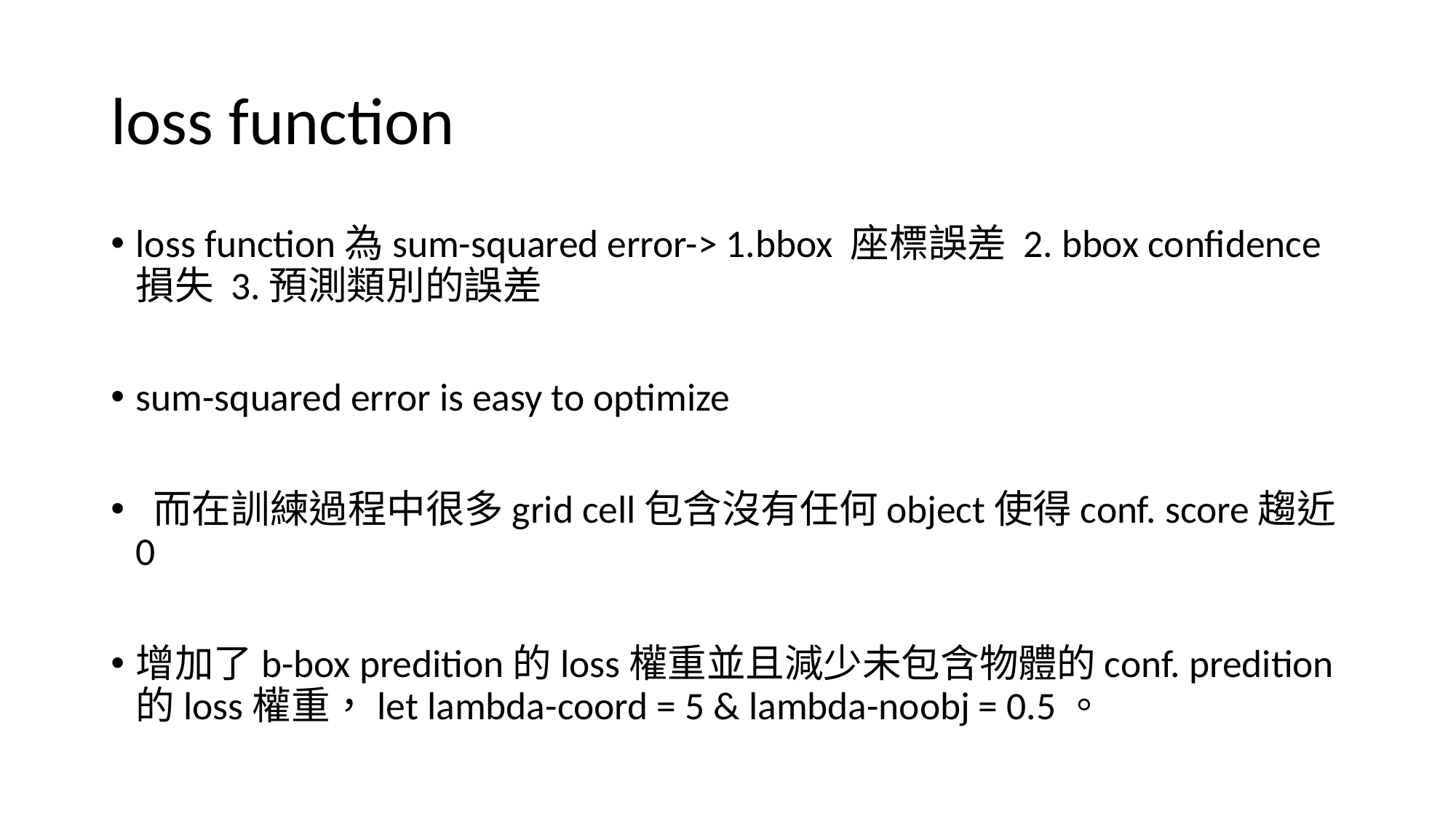

# loss function
loss function為sum-squared error-> 1.bbox 座標誤差 2. bbox confidence 損失 3.預測類別的誤差

sum-squared error is easy to optimize

 而在訓練過程中很多grid cell包含沒有任何object使得conf. score趨近0

增加了b-box predition的loss權重並且減少未包含物體的conf. predition的loss權重，let lambda-coord = 5 & lambda-noobj = 0.5。